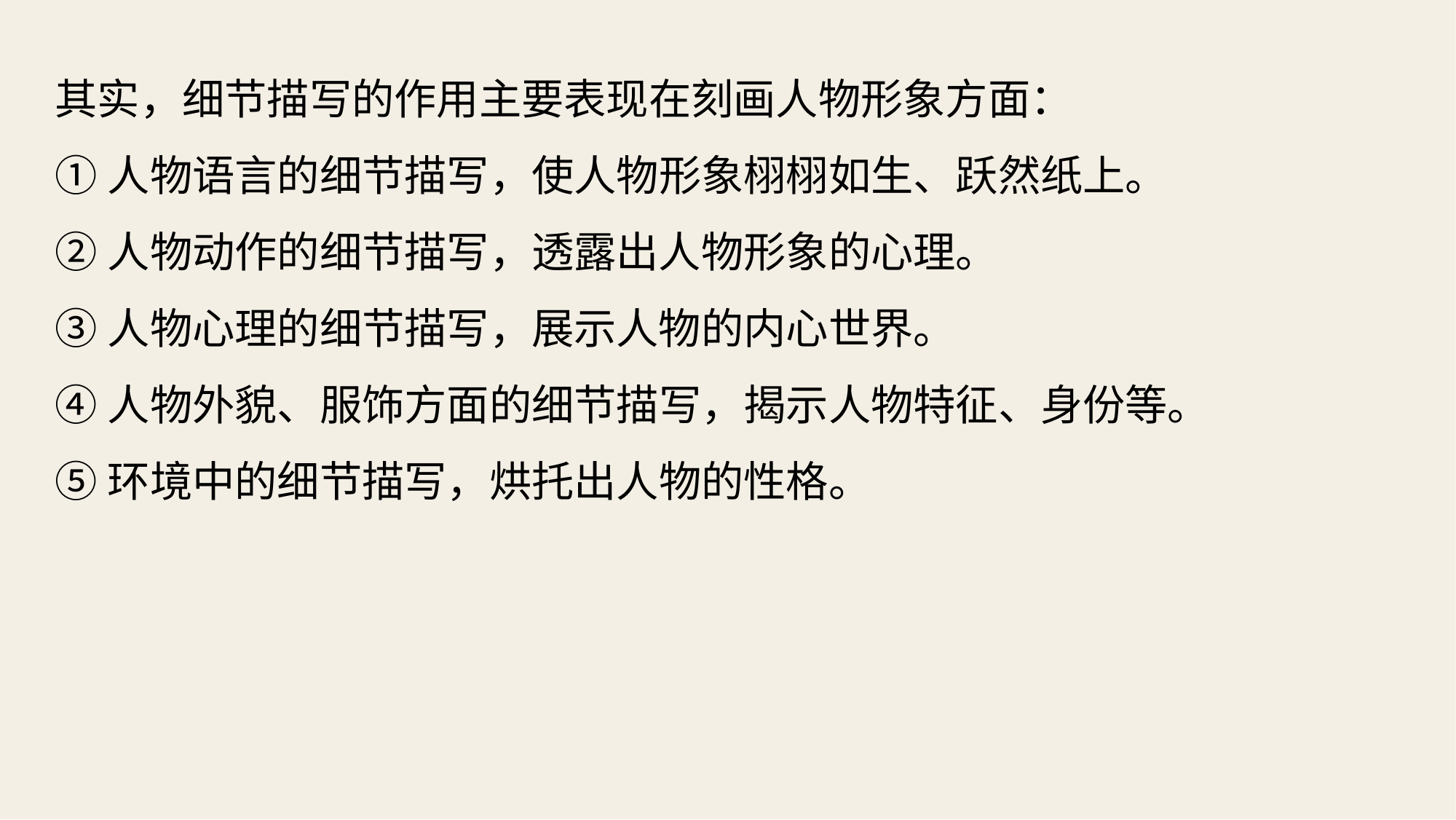

其实，细节描写的作用主要表现在刻画人物形象方面：
①人物语言的细节描写，使人物形象栩栩如生、跃然纸上。
②人物动作的细节描写，透露出人物形象的心理。
③人物心理的细节描写，展示人物的内心世界。
④人物外貌、服饰方面的细节描写，揭示人物特征、身份等。
⑤环境中的细节描写，烘托出人物的性格。